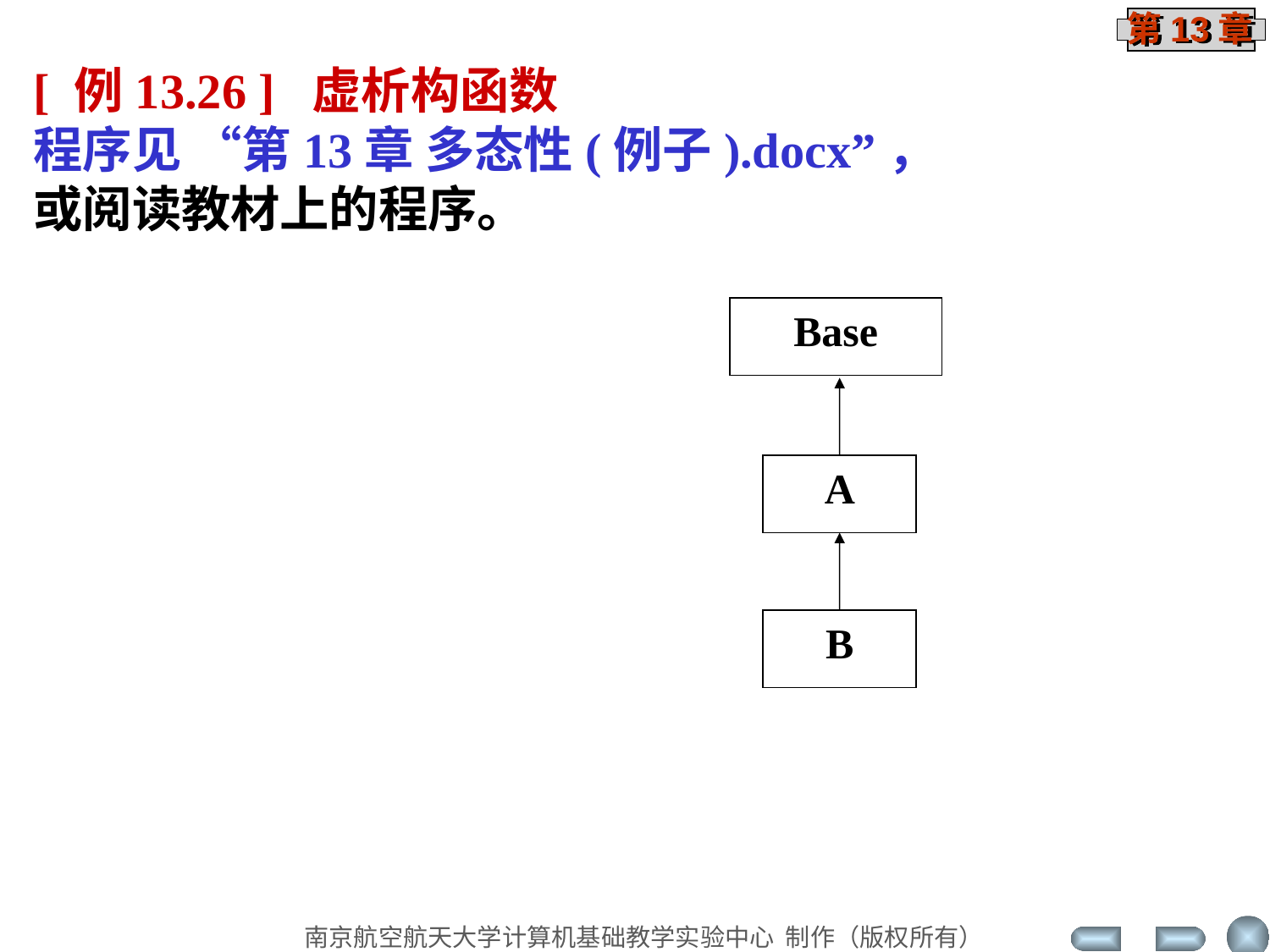

[ 例13.26 ]  虚析构函数
程序见 “第13章 多态性(例子).docx”，
或阅读教材上的程序。

Base

A

B